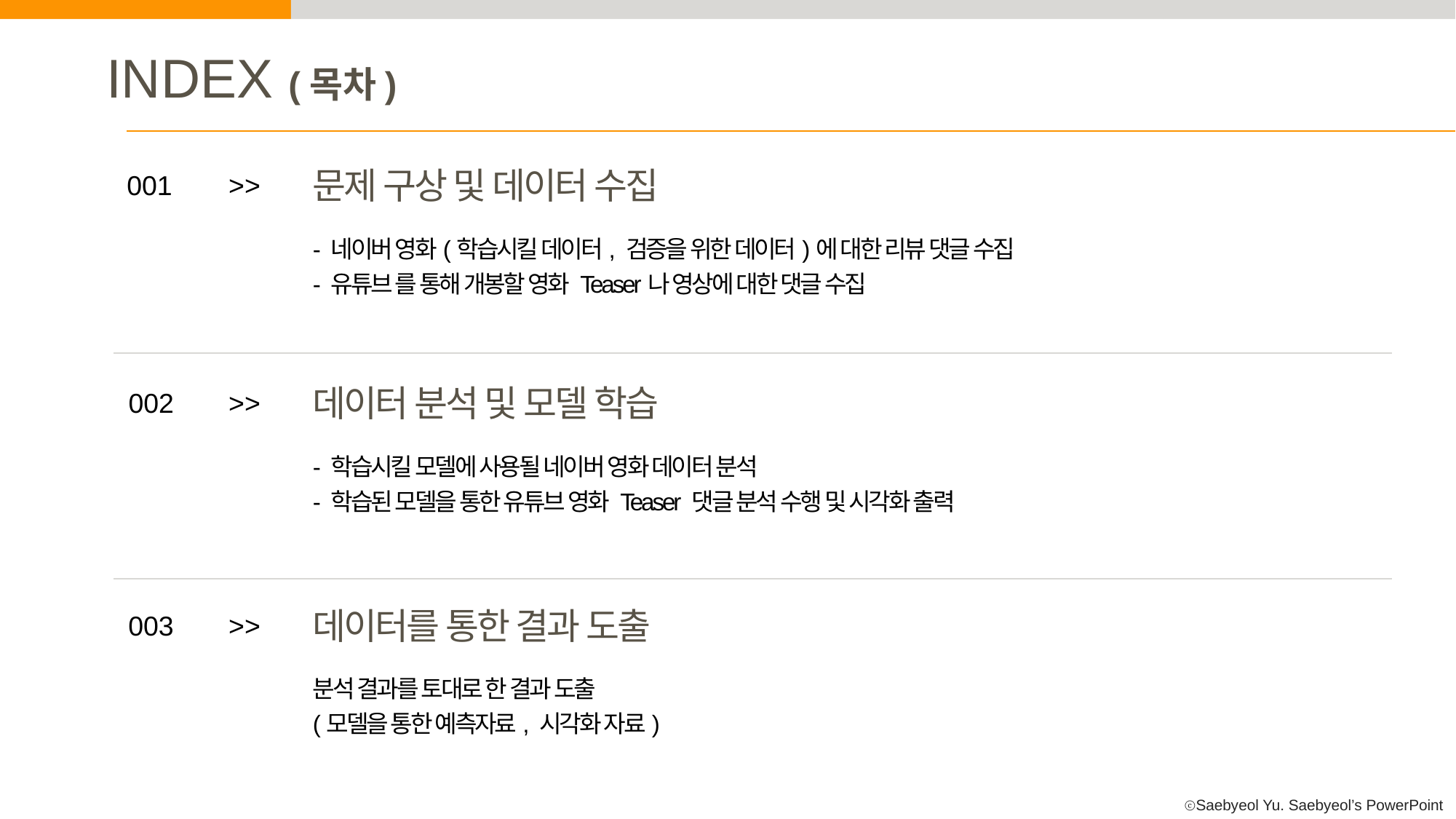

INDEX (목차)
문제 구상 및 데이터 수집
001
>>
- 네이버 영화(학습시킬 데이터, 검증을 위한 데이터)에 대한 리뷰 댓글 수집
- 유튜브 를 통해 개봉할 영화 Teaser나 영상에 대한 댓글 수집
데이터 분석 및 모델 학습
002
>>
- 학습시킬 모델에 사용될 네이버 영화 데이터 분석
- 학습된 모델을 통한 유튜브 영화 Teaser 댓글 분석 수행 및 시각화 출력
데이터를 통한 결과 도출
003
>>
분석 결과를 토대로 한 결과 도출
(모델을 통한 예측자료, 시각화 자료)